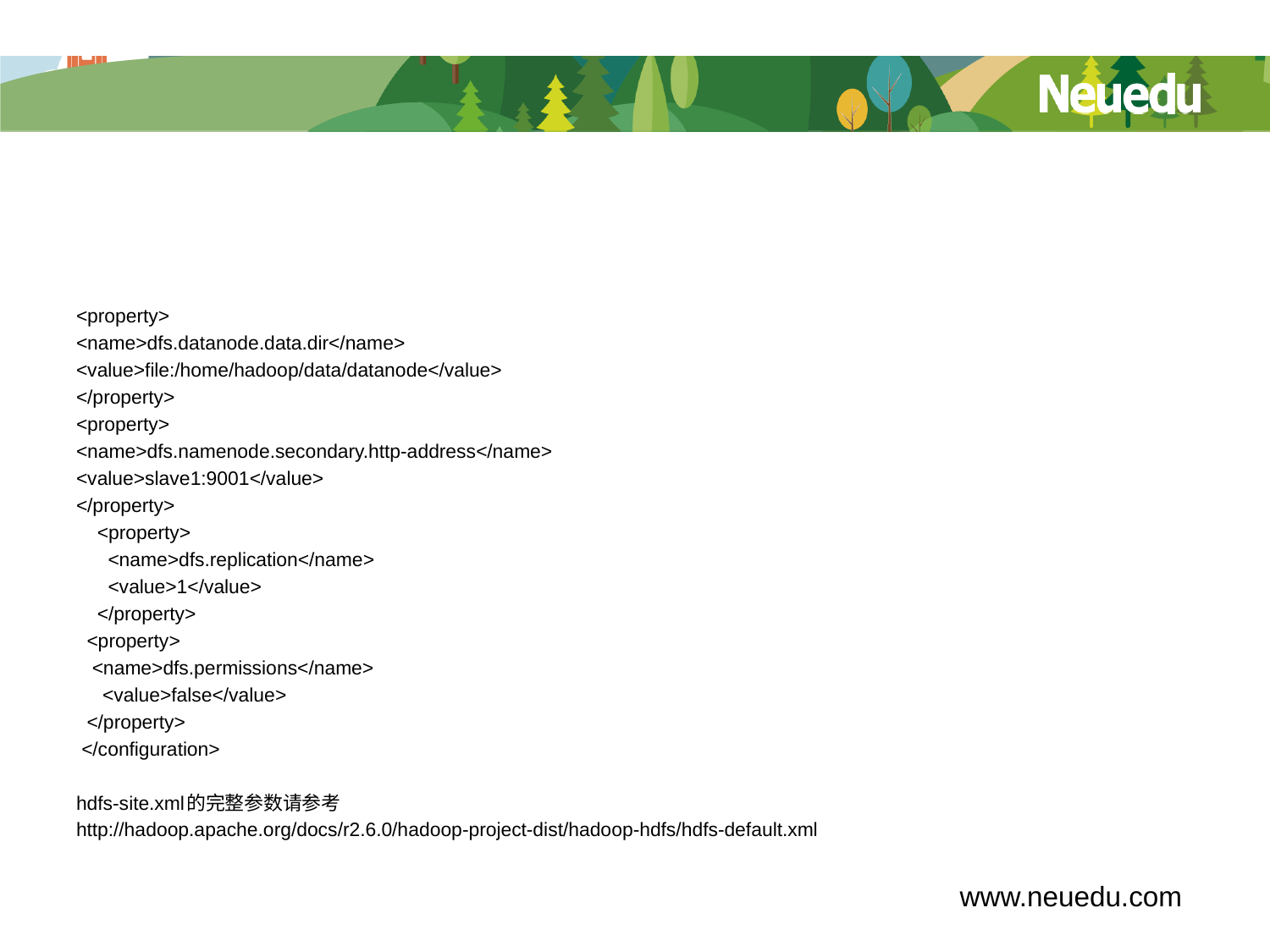

#
<property>
<name>dfs.datanode.data.dir</name>
<value>file:/home/hadoop/data/datanode</value>
</property>
<property>
<name>dfs.namenode.secondary.http-address</name>
<value>slave1:9001</value>
</property>
    <property>
      <name>dfs.replication</name>
      <value>1</value>
    </property>
  <property>
   <name>dfs.permissions</name>
     <value>false</value>
  </property>
 </configuration>

hdfs-site.xml的完整参数请参考
http://hadoop.apache.org/docs/r2.6.0/hadoop-project-dist/hadoop-hdfs/hdfs-default.xml